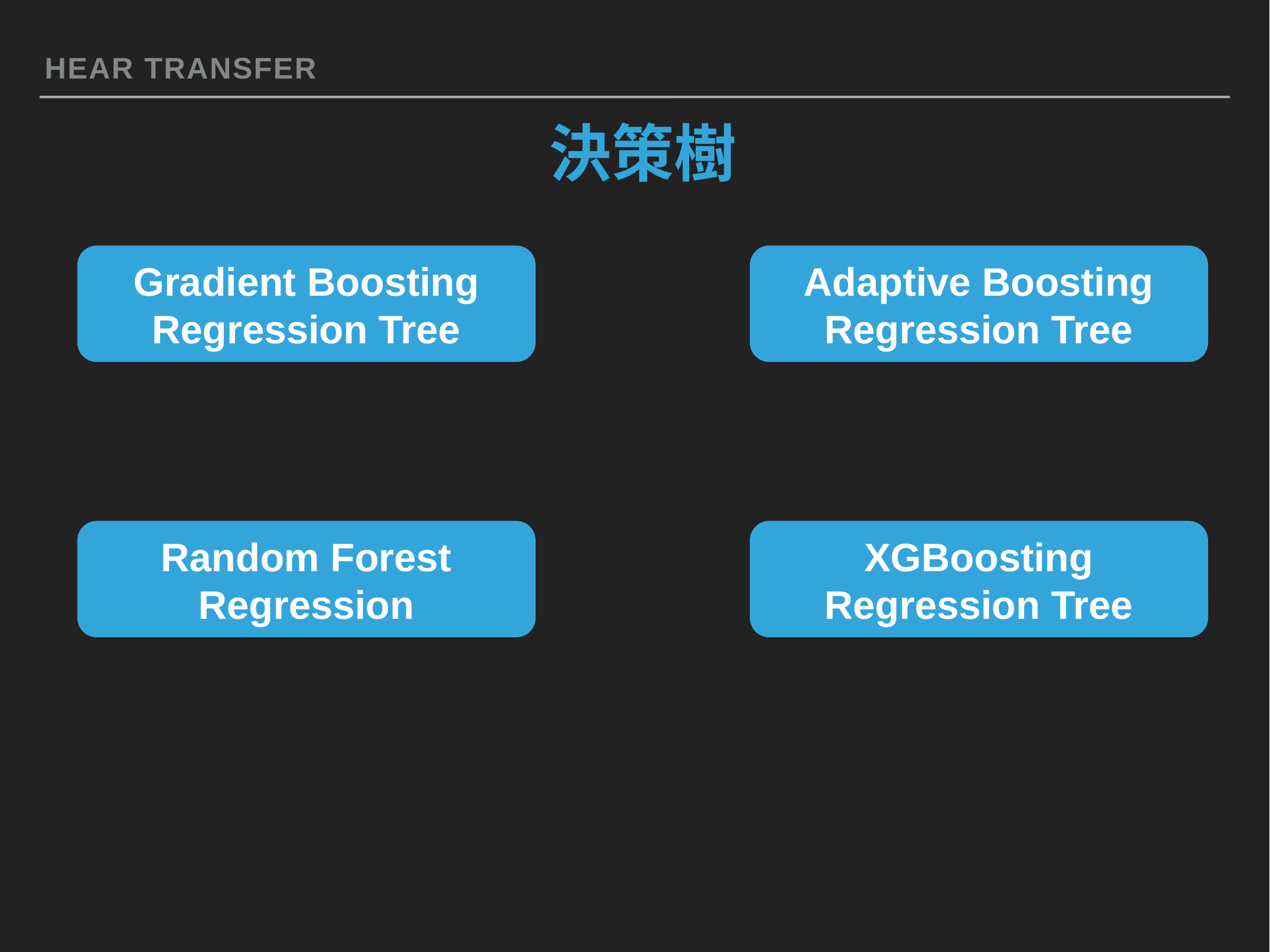

Hear transfer
# 決策樹
Gradient Boosting
Regression Tree
Adaptive Boosting
Regression Tree
Random Forest
Regression
XGBoosting
Regression Tree